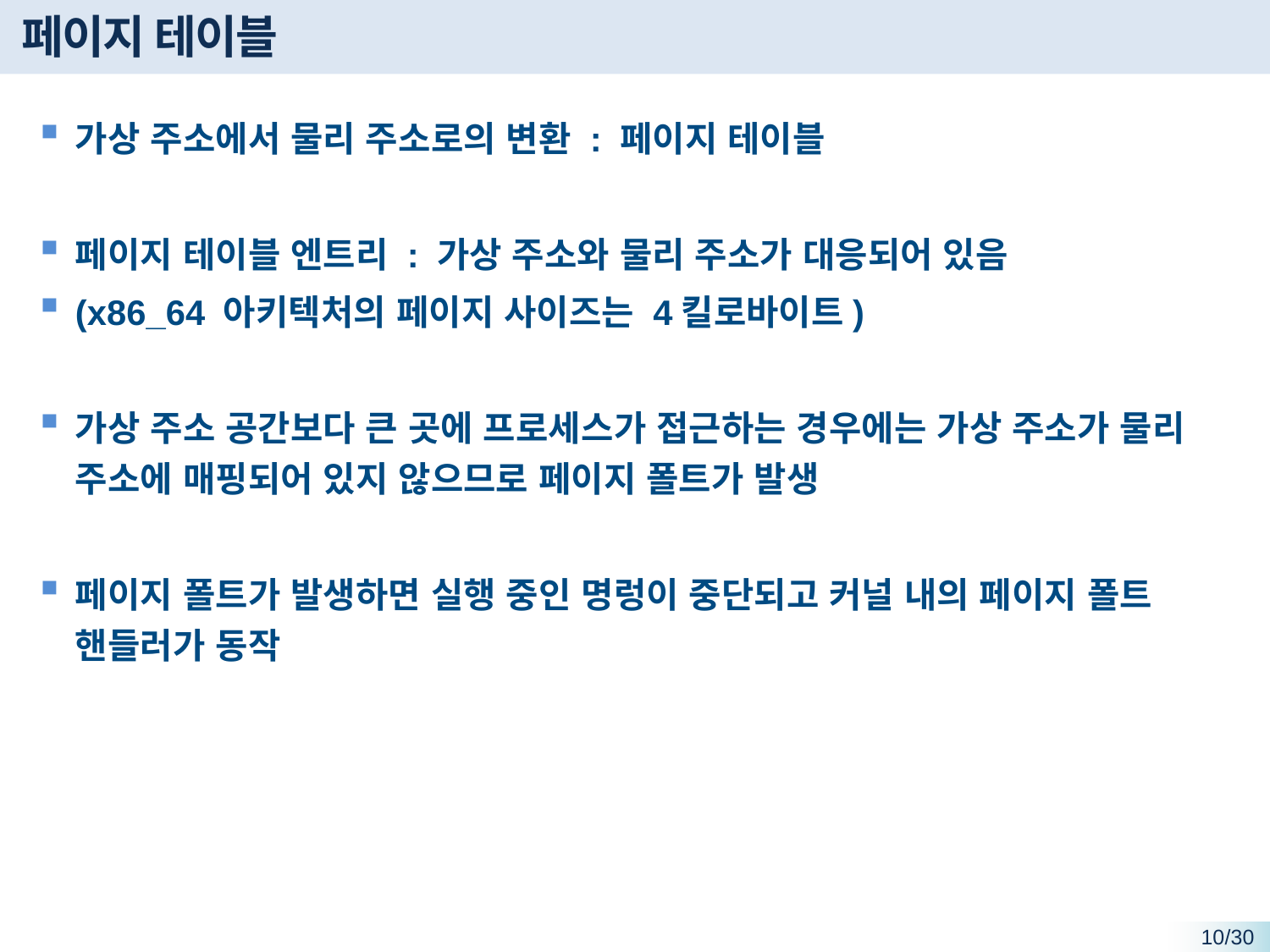

페이지 테이블
가상 주소에서 물리 주소로의 변환 : 페이지 테이블

페이지 테이블 엔트리 : 가상 주소와 물리 주소가 대응되어 있음
(x86_64 아키텍처의 페이지 사이즈는 4킬로바이트)

가상 주소 공간보다 큰 곳에 프로세스가 접근하는 경우에는 가상 주소가 물리 주소에 매핑되어 있지 않으므로 페이지 폴트가 발생

페이지 폴트가 발생하면 실행 중인 명렁이 중단되고 커널 내의 페이지 폴트 핸들러가 동작